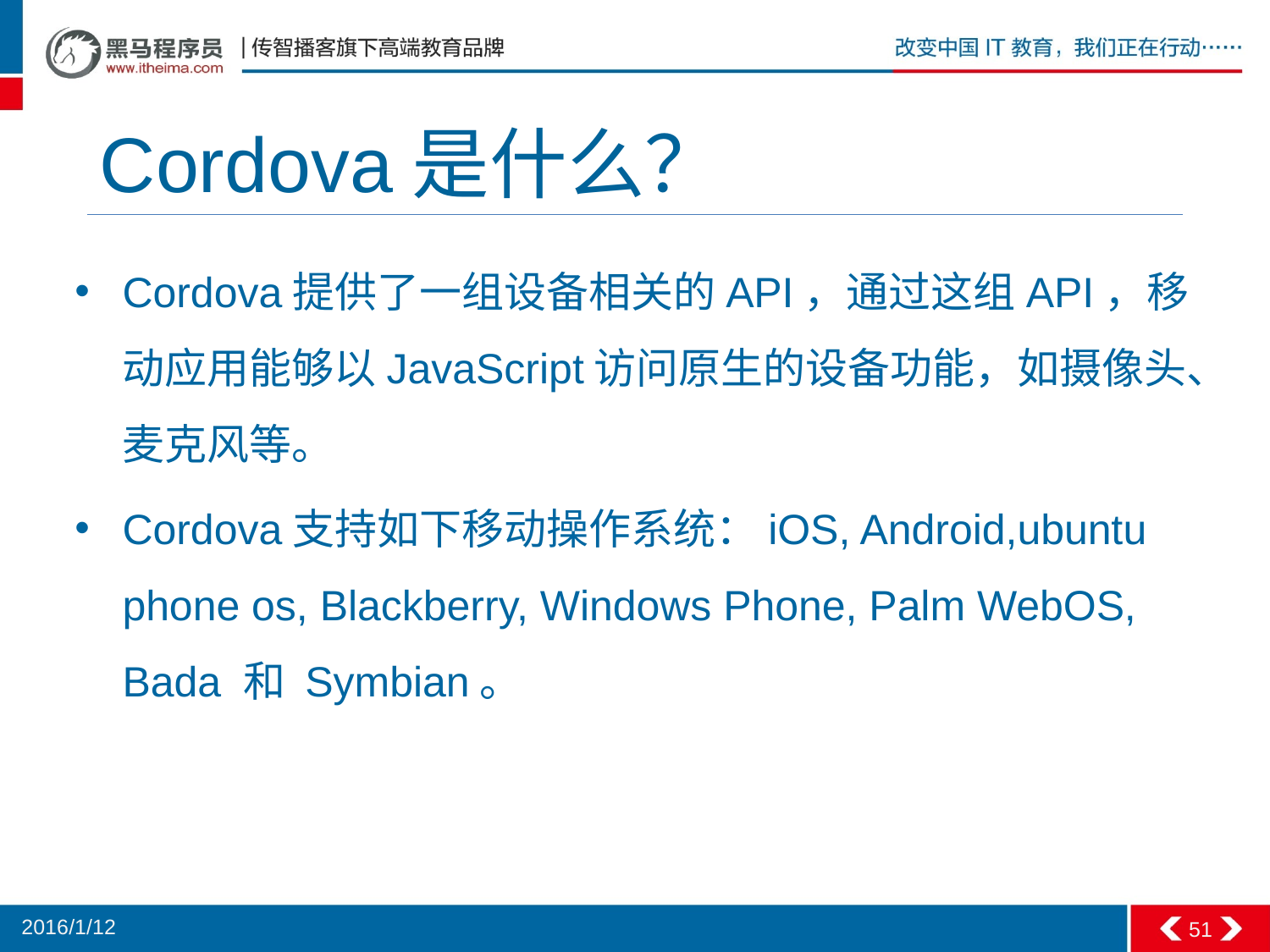

# Cordova是什么？
Cordova提供了一组设备相关的API，通过这组API，移动应用能够以JavaScript访问原生的设备功能，如摄像头、麦克风等。
Cordova支持如下移动操作系统：iOS, Android,ubuntu phone os, Blackberry, Windows Phone, Palm WebOS, Bada 和 Symbian。

51

2016/1/12